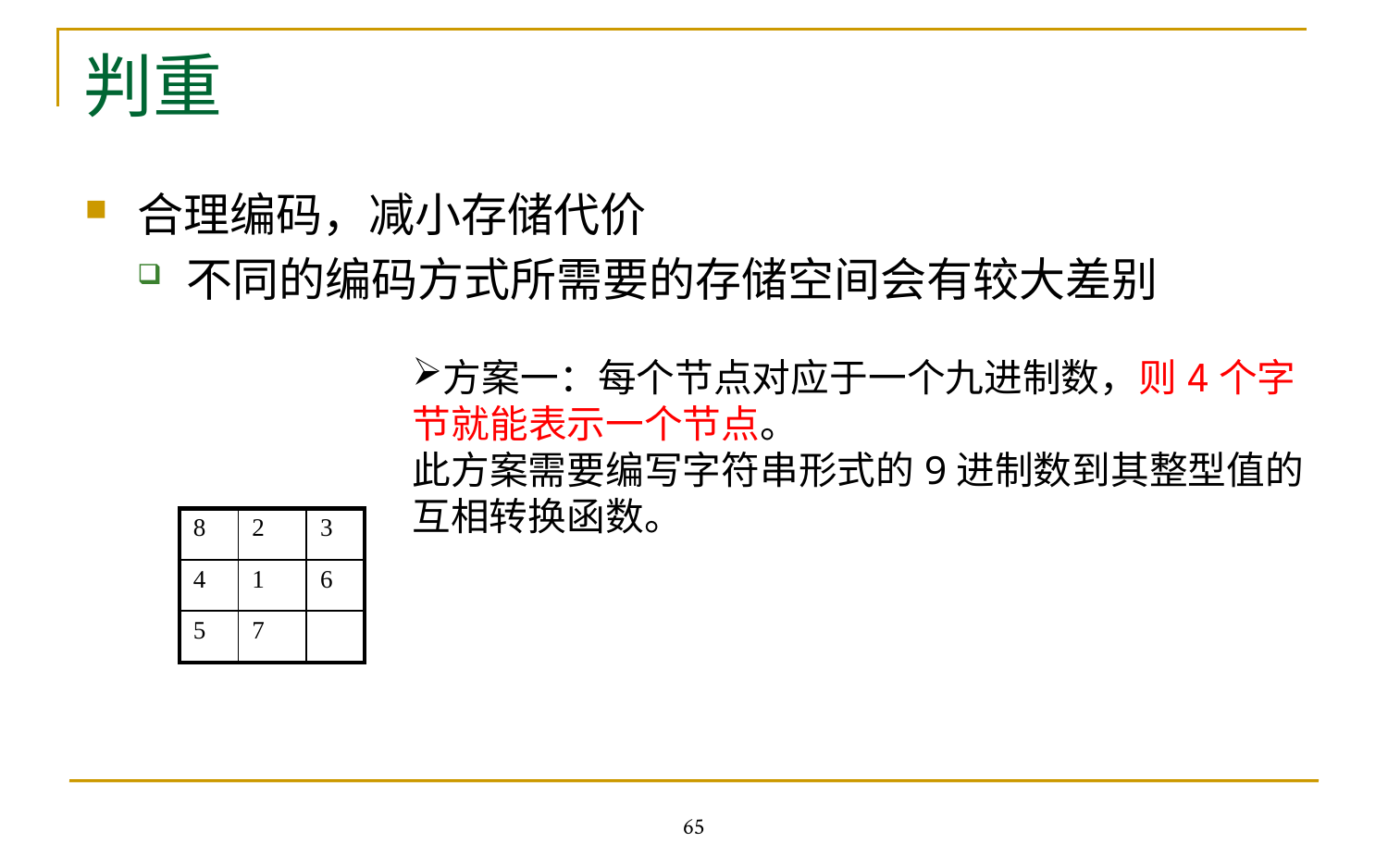

# 判重
合理编码，减小存储代价
不同的编码方式所需要的存储空间会有较大差别

方案一：每个节点对应于一个九进制数，则4个字节就能表示一个节点。
此方案需要编写字符串形式的9进制数到其整型值的互相转换函数。

| 8 | 2 | 3 |
| --- | --- | --- |
| 4 | 1 | 6 |
| 5 | 7 |  |
65